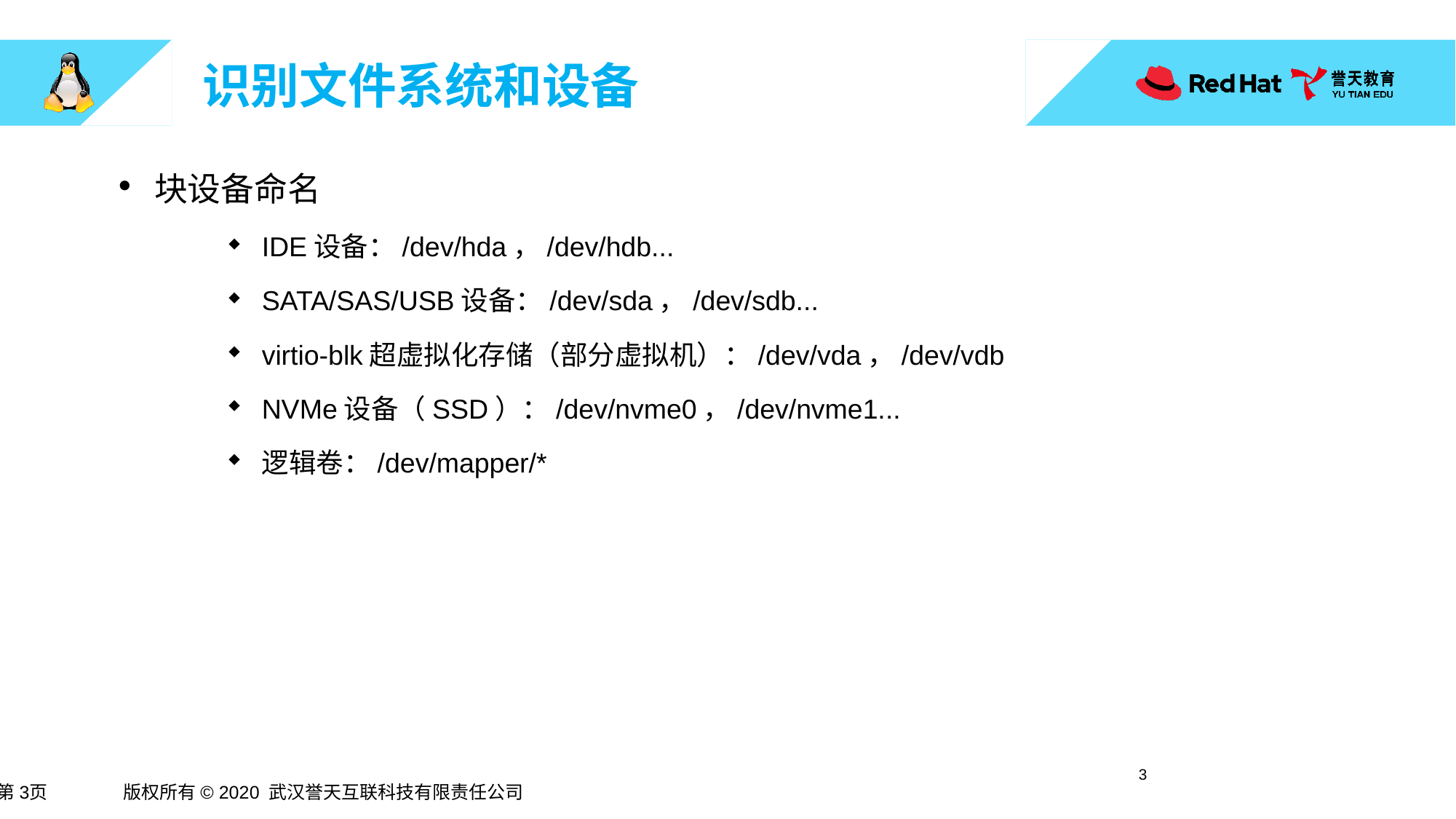

# 识别文件系统和设备
块设备命名
IDE设备：/dev/hda，/dev/hdb...
SATA/SAS/USB设备：/dev/sda，/dev/sdb...
virtio-blk超虚拟化存储（部分虚拟机）：/dev/vda，/dev/vdb
NVMe设备（SSD）：/dev/nvme0，/dev/nvme1...
逻辑卷：/dev/mapper/*
3